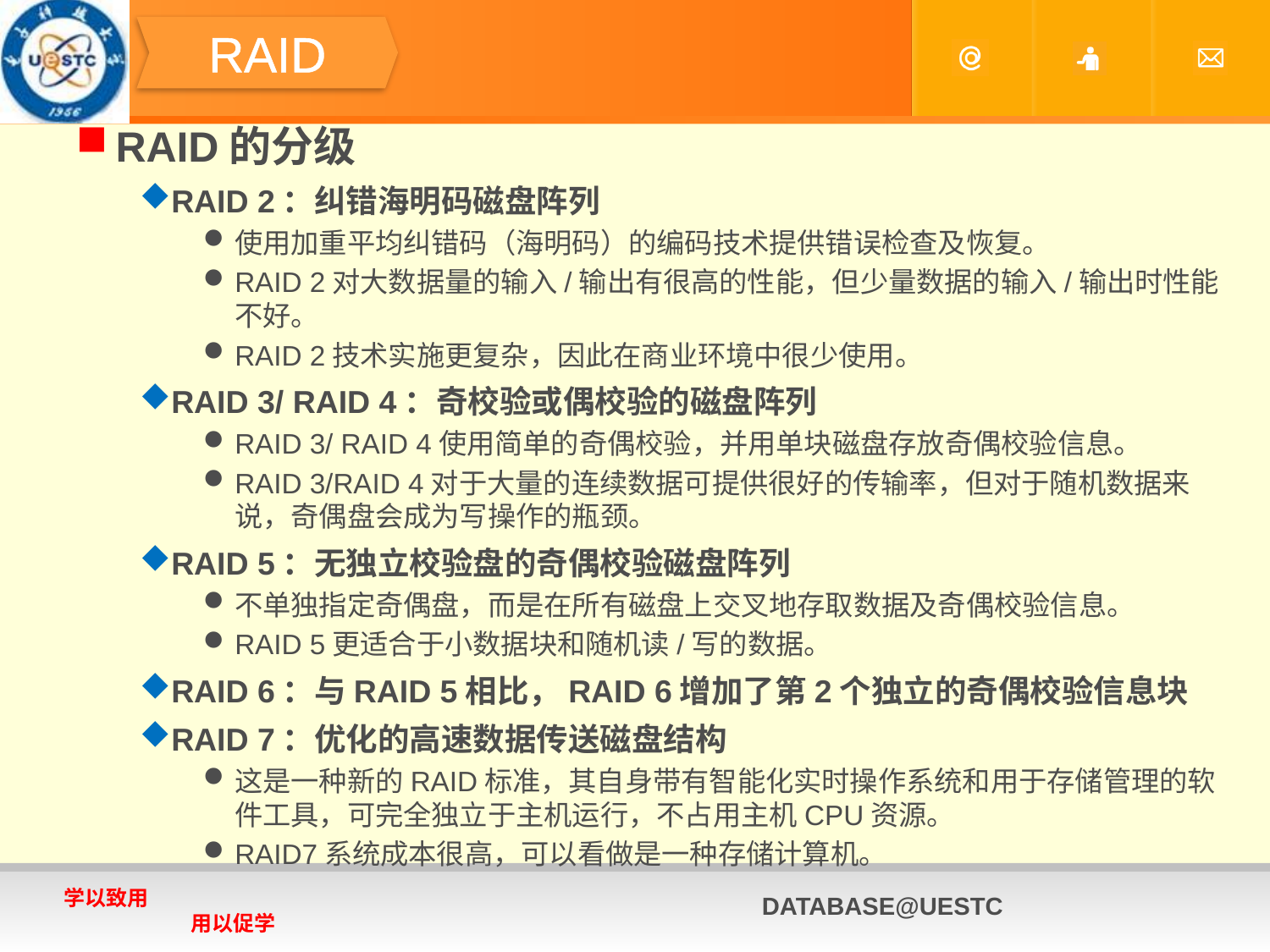

#
RAID
RAID的分级
RAID 2：纠错海明码磁盘阵列
使用加重平均纠错码（海明码）的编码技术提供错误检查及恢复。
RAID 2对大数据量的输入/输出有很高的性能，但少量数据的输入/输出时性能不好。
RAID 2技术实施更复杂，因此在商业环境中很少使用。
RAID 3/ RAID 4：奇校验或偶校验的磁盘阵列
RAID 3/ RAID 4使用简单的奇偶校验，并用单块磁盘存放奇偶校验信息。
RAID 3/RAID 4对于大量的连续数据可提供很好的传输率，但对于随机数据来说，奇偶盘会成为写操作的瓶颈。
RAID 5：无独立校验盘的奇偶校验磁盘阵列
不单独指定奇偶盘，而是在所有磁盘上交叉地存取数据及奇偶校验信息。
RAID 5更适合于小数据块和随机读/写的数据。
RAID 6：与RAID 5相比，RAID 6增加了第2个独立的奇偶校验信息块
RAID 7：优化的高速数据传送磁盘结构
这是一种新的RAID标准，其自身带有智能化实时操作系统和用于存储管理的软件工具，可完全独立于主机运行，不占用主机CPU资源。
RAID7系统成本很高，可以看做是一种存储计算机。